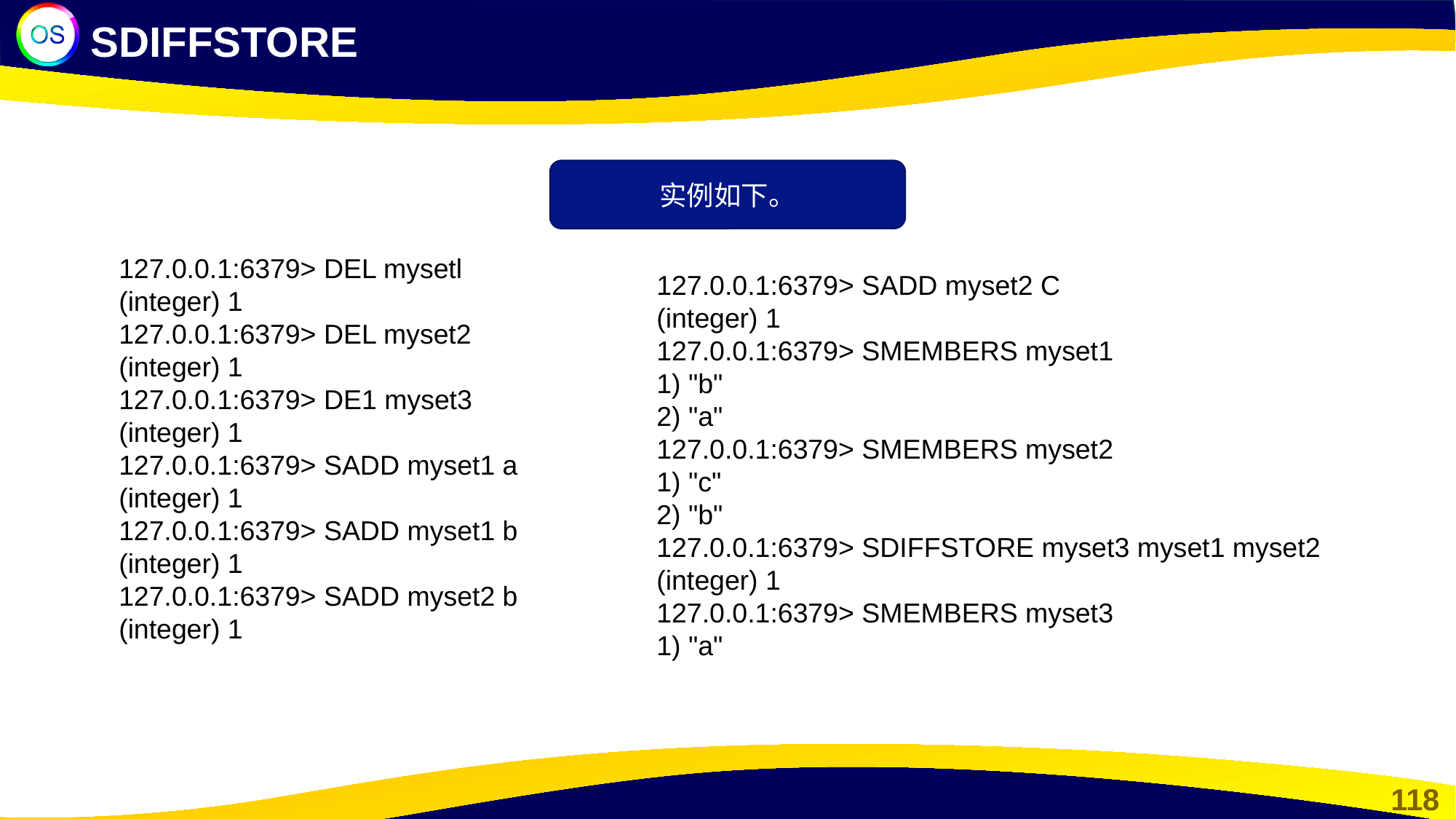

SDIFFSTORE
实例如下。
127.0.0.1:6379> DEL mysetl
(integer) 1
127.0.0.1:6379> DEL myset2
(integer) 1
127.0.0.1:6379> DE1 myset3
(integer) 1
127.0.0.1:6379> SADD myset1 a
(integer) 1
127.0.0.1:6379> SADD myset1 b
(integer) 1
127.0.0.1:6379> SADD myset2 b
(integer) 1
127.0.0.1:6379> SADD myset2 C
(integer) 1
127.0.0.1:6379> SMEMBERS myset1
1) "b"
2) "a"
127.0.0.1:6379> SMEMBERS myset2
1) "c"
2) "b"
127.0.0.1:6379> SDIFFSTORE myset3 myset1 myset2
(integer) 1
127.0.0.1:6379> SMEMBERS myset3
1) "a"